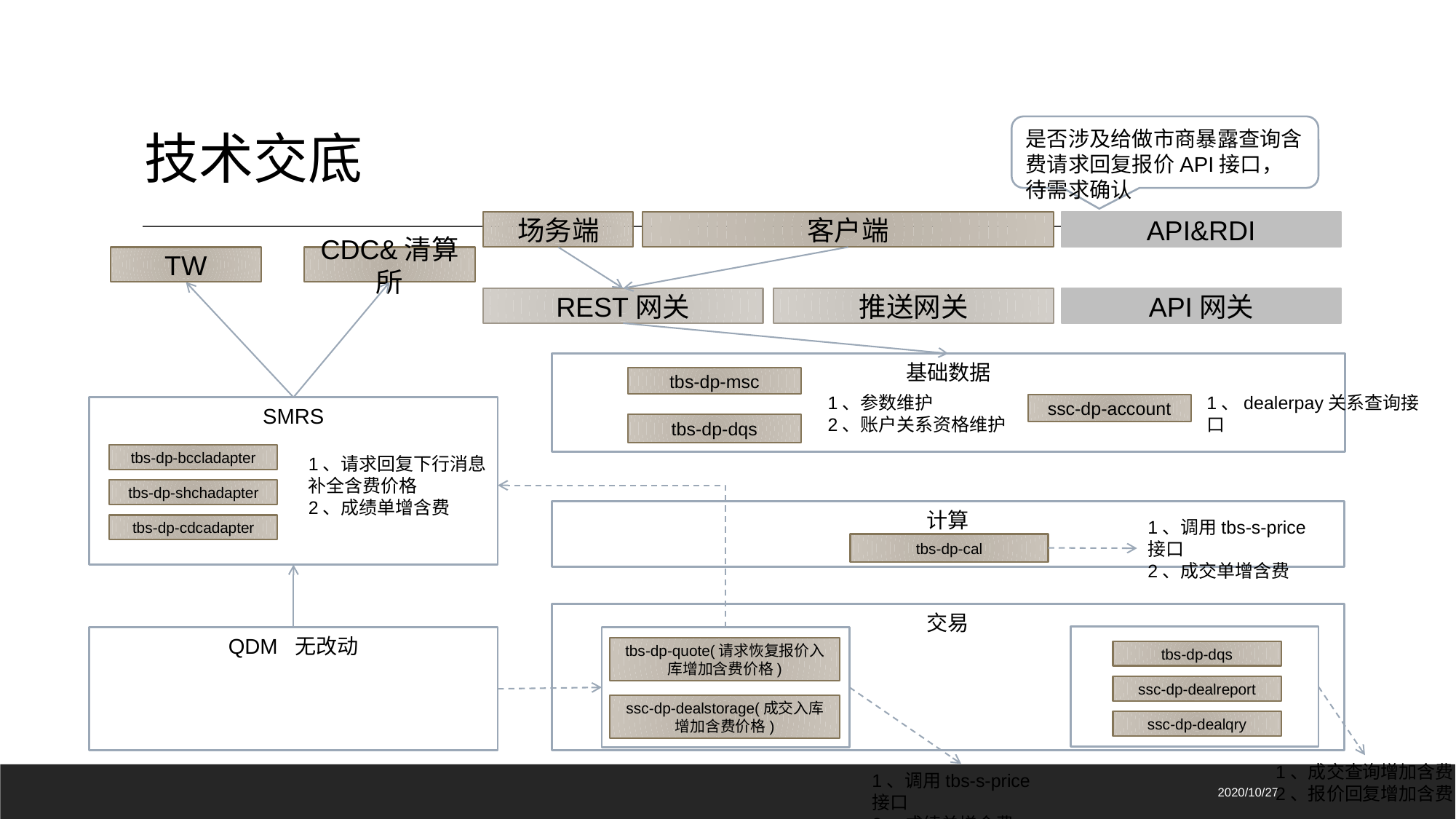

是否涉及给做市商暴露查询含费请求回复报价API接口，待需求确认
技术交底
场务端
客户端
API&RDI
TW
CDC&清算所
REST网关
推送网关
API网关
基础数据
tbs-dp-msc
1、参数维护
2、账户关系资格维护
1、dealerpay关系查询接口
ssc-dp-account
SMRS
tbs-dp-dqs
tbs-dp-bccladapter
1、请求回复下行消息补全含费价格
2、成绩单增含费
tbs-dp-shchadapter
计算
1、调用tbs-s-price接口
2、成交单增含费
tbs-dp-cdcadapter
tbs-dp-cal
交易

QDM  无改动

tbs-dp-quote(请求恢复报价入库增加含费价格)
tbs-dp-dqs
ssc-dp-dealreport
ssc-dp-dealstorage(成交入库增加含费价格)
ssc-dp-dealqry
1、成交查询增加含费
2、报价回复增加含费
1、调用tbs-s-price接口
2、成绩单增含费
2020/10/27